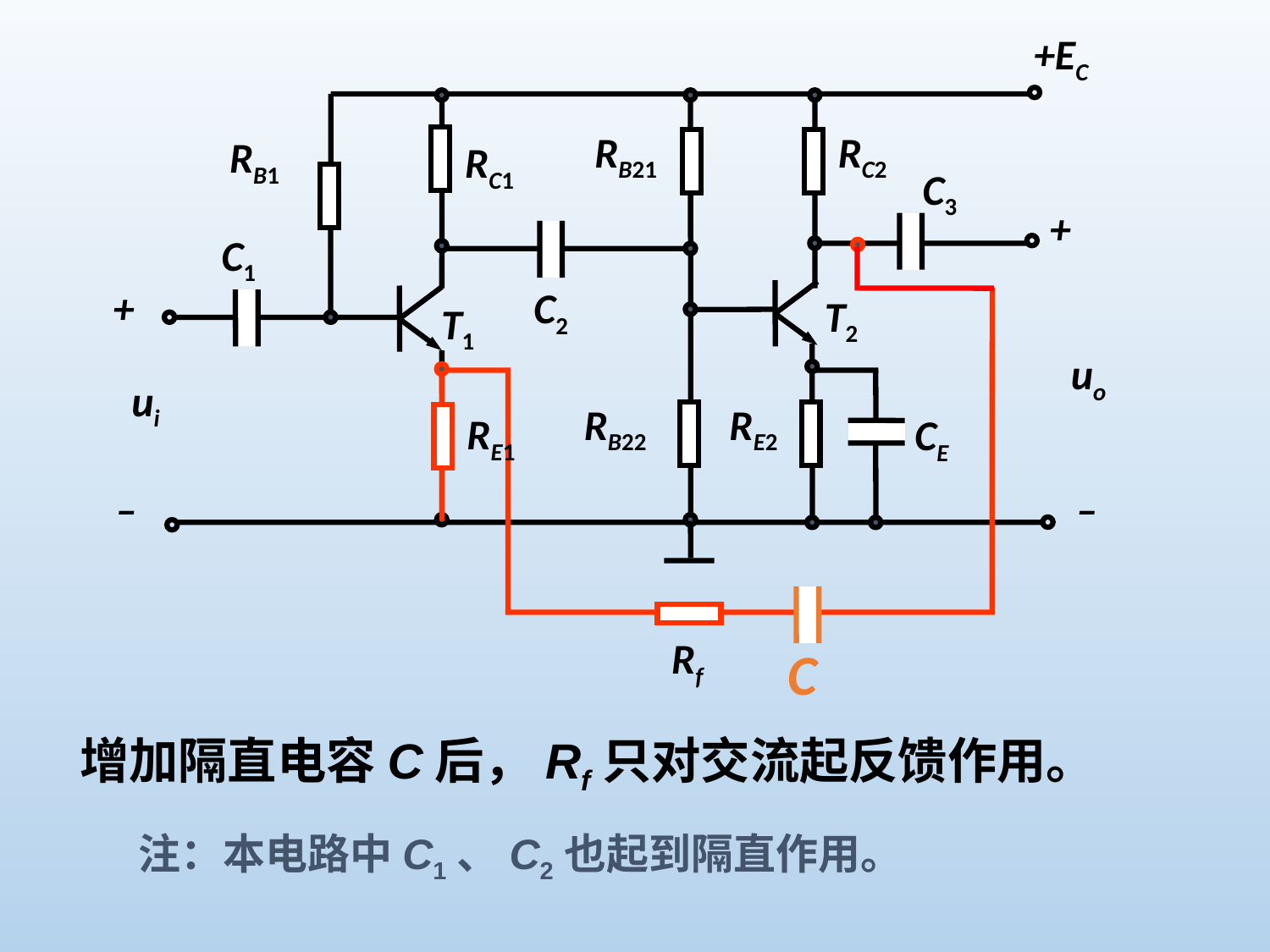

+EC

RB21
RC2
RB1

RC1

C3

+

C1

+
C2

T2

T1

uo

ui

RB22
RE2
RE1

CE

–
–

C

Rf
增加隔直电容C后，Rf只对交流起反馈作用。
注：本电路中C1、C2也起到隔直作用。